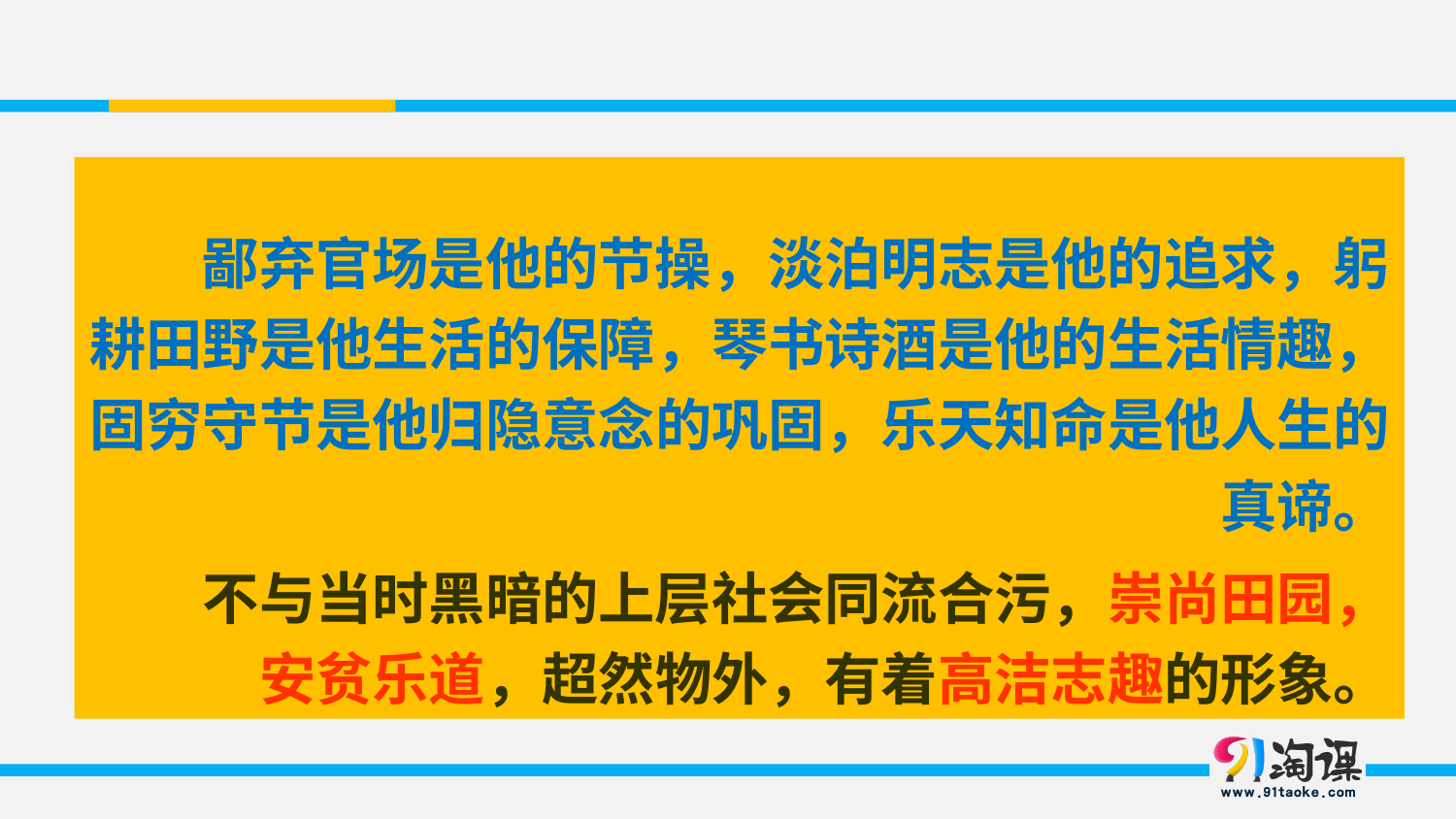

鄙弃官场是他的节操，淡泊明志是他的追求，躬耕田野是他生活的保障，琴书诗酒是他的生活情趣，固穷守节是他归隐意念的巩固，乐天知命是他人生的真谛。
    不与当时黑暗的上层社会同流合污，崇尚田园，安贫乐道，超然物外，有着高洁志趣的形象。